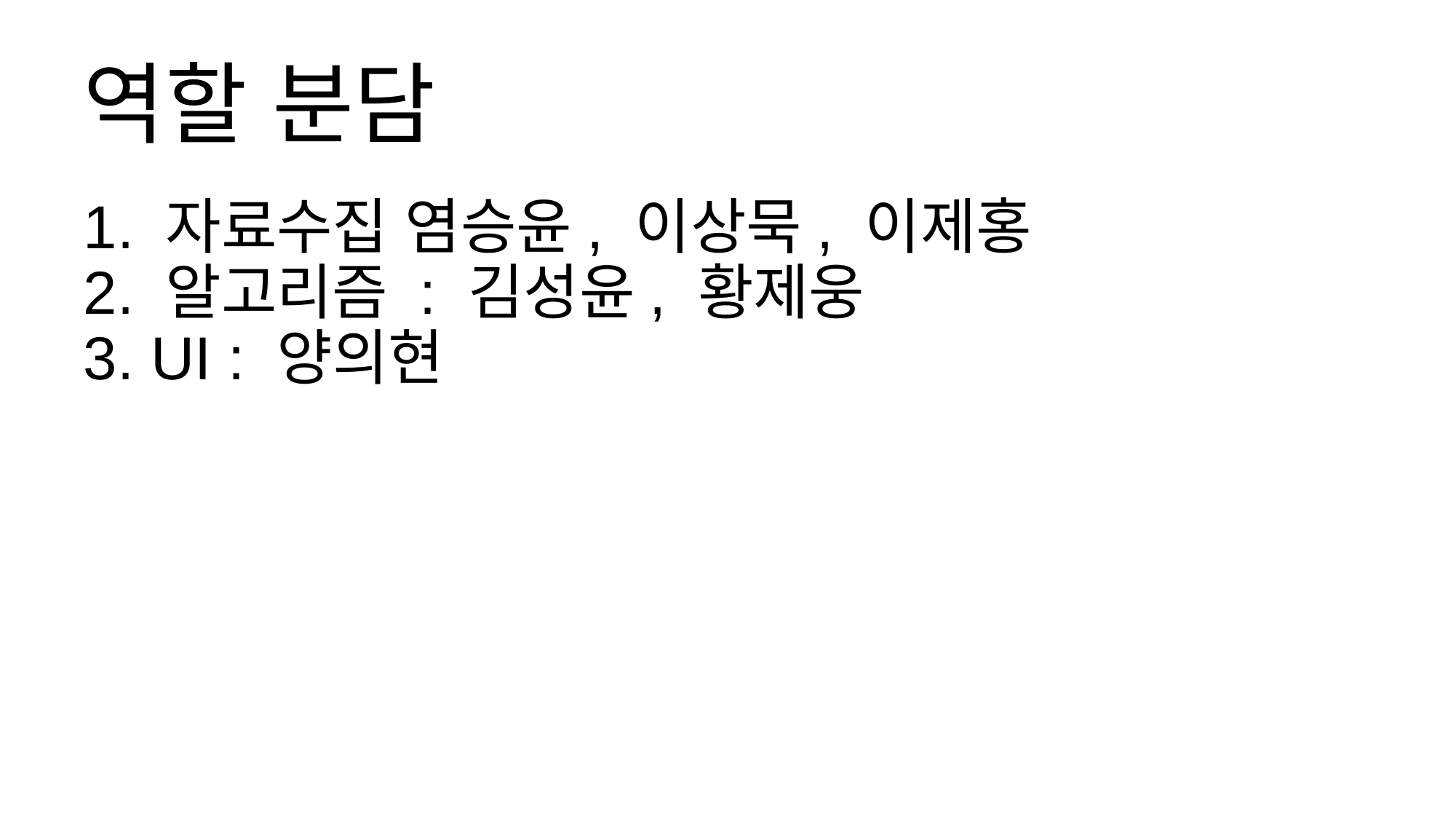

# 역할 분담
1. 자료수집 염승윤, 이상묵, 이제홍
2. 알고리즘 : 김성윤, 황제웅
3. UI : 양의현